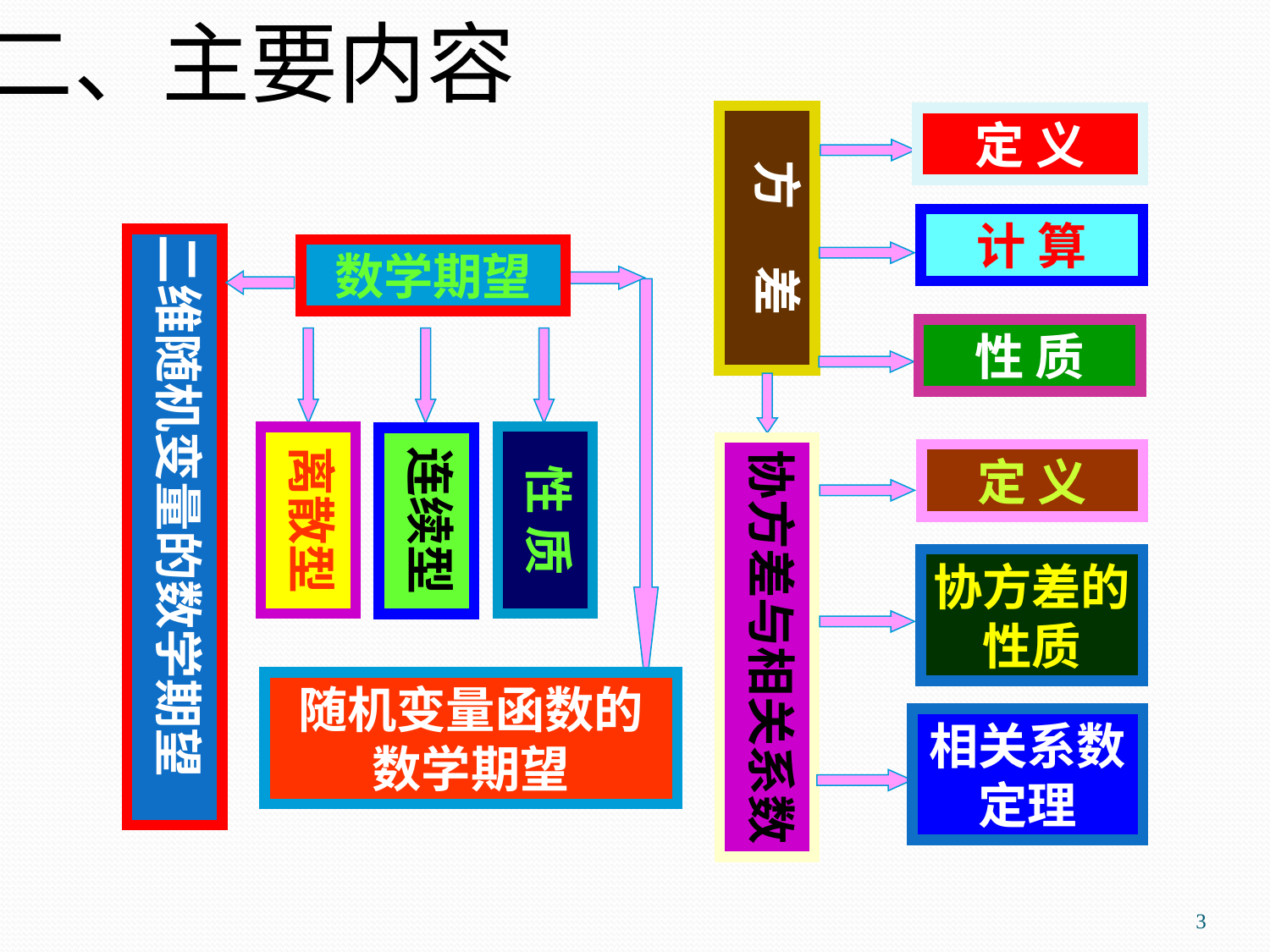

# 二、主要内容

方     差
定 义

计 算
二维随机变量的数学期望
数学期望

性 质

性 质
离散型
连续型
协方差与相关系数

定 义
协方差的性质

随机变量函数的数学期望
相关系数定理

3